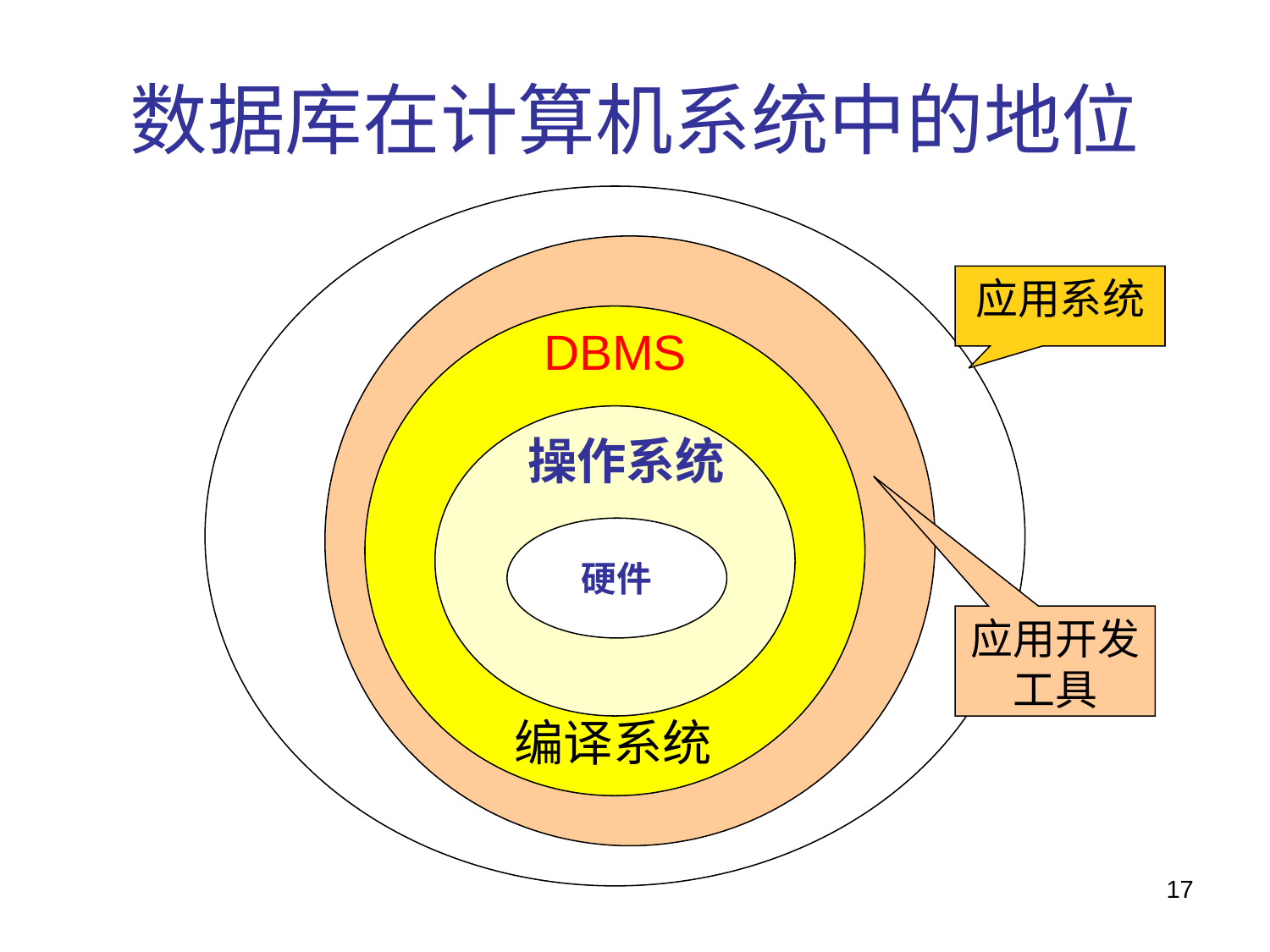

# 数据库在计算机系统中的地位

应用系统

应用开发工具

DBMS

操作系统
硬件
编译系统
17